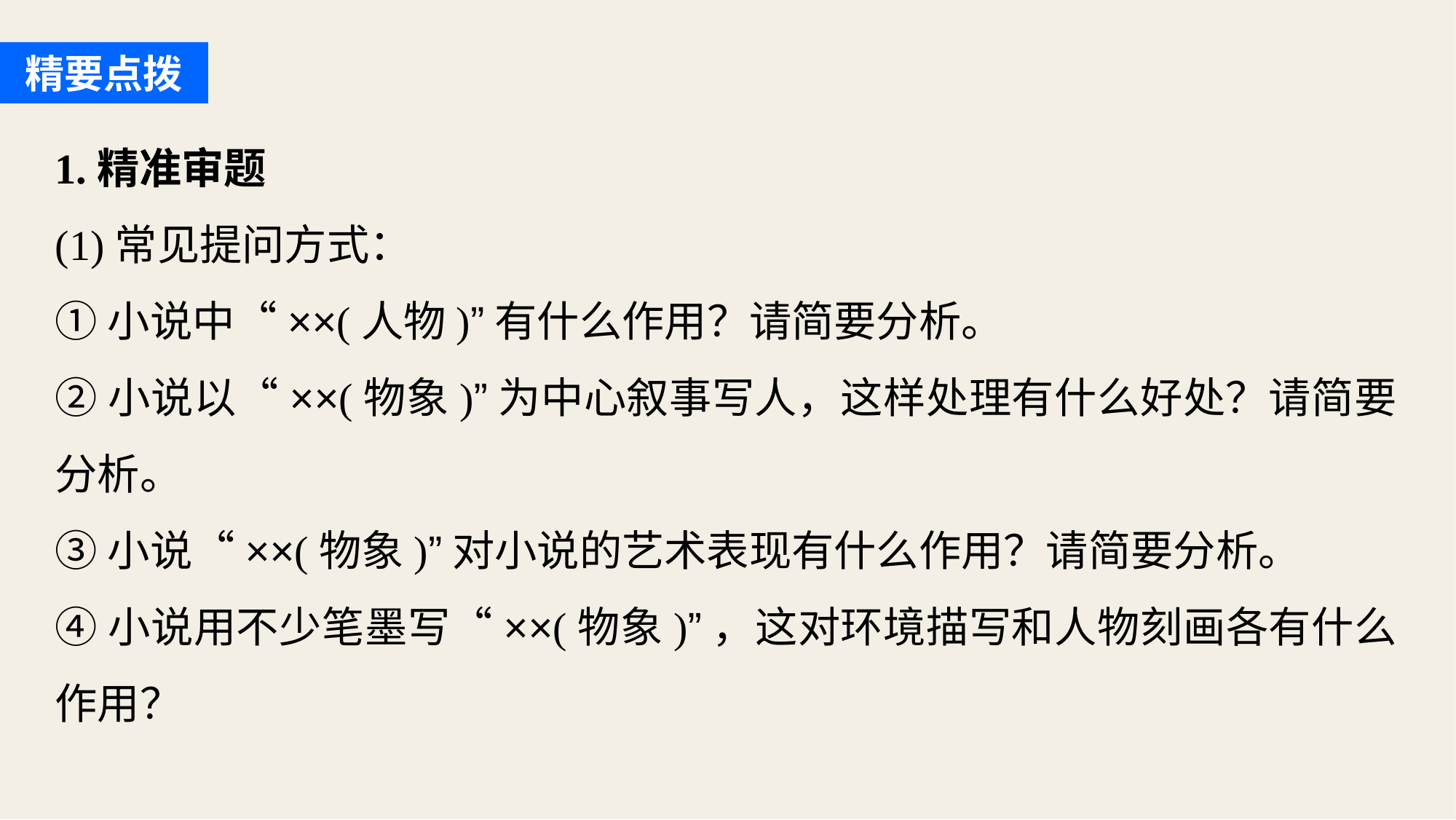

精要点拨
1.精准审题
(1)常见提问方式：
①小说中“××(人物)”有什么作用？请简要分析。
②小说以“××(物象)”为中心叙事写人，这样处理有什么好处？请简要分析。
③小说“××(物象)”对小说的艺术表现有什么作用？请简要分析。
④小说用不少笔墨写“××(物象)”，这对环境描写和人物刻画各有什么作用？